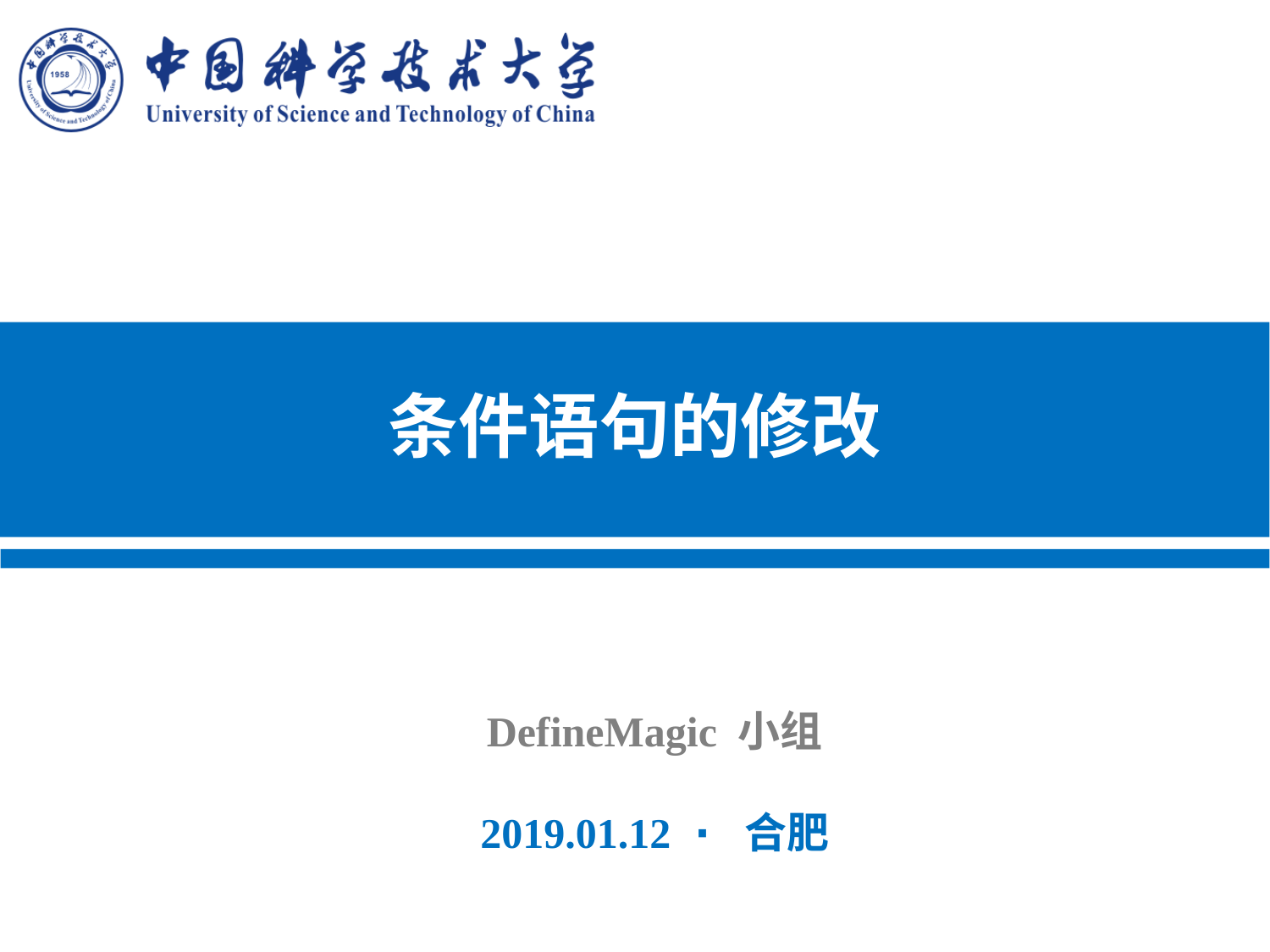

# 条件语句的修改
DefineMagic 小组

2019.01.12  ⋅  合肥